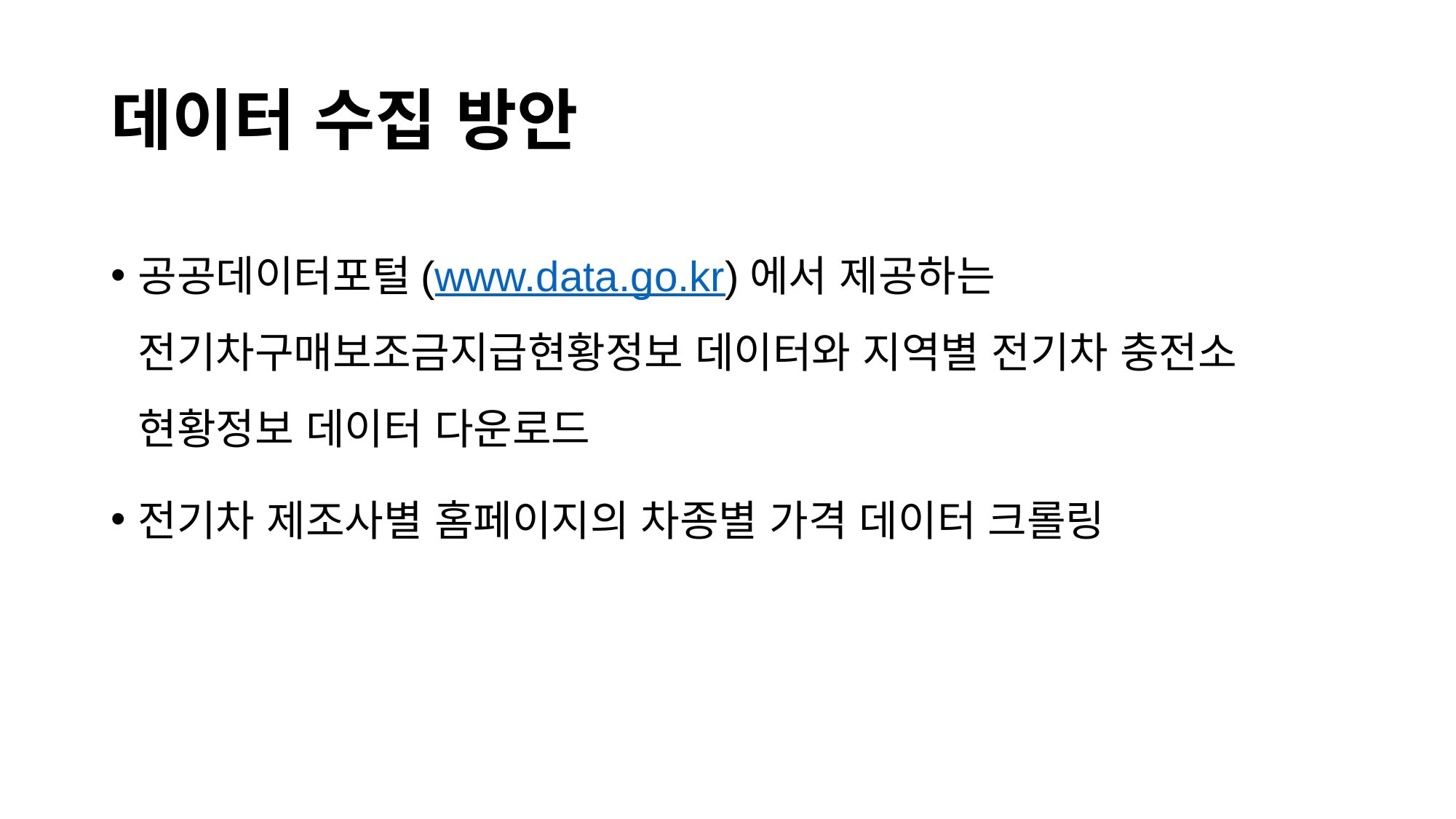

# 데이터 수집 방안
공공데이터포털(www.data.go.kr)에서 제공하는 전기차구매보조금지급현황정보 데이터와 지역별 전기차 충전소 현황정보 데이터 다운로드
전기차 제조사별 홈페이지의 차종별 가격 데이터 크롤링